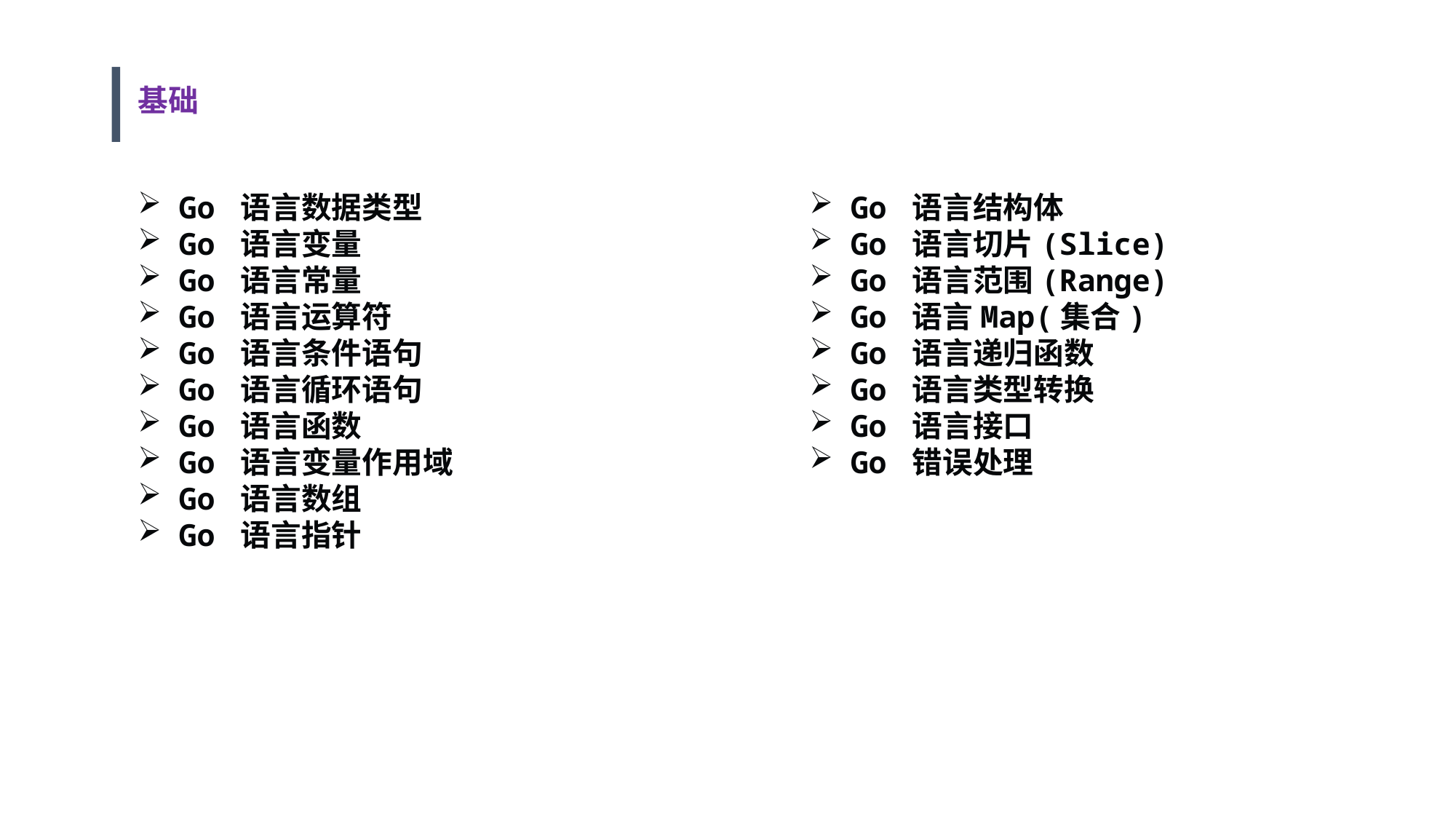

基础
Go 语言数据类型
Go 语言变量
Go 语言常量
Go 语言运算符
Go 语言条件语句
Go 语言循环语句
Go 语言函数
Go 语言变量作用域
Go 语言数组
Go 语言指针
Go 语言结构体
Go 语言切片(Slice)
Go 语言范围(Range)
Go 语言Map(集合)
Go 语言递归函数
Go 语言类型转换
Go 语言接口
Go 错误处理

PPT模板下载：www.1ppt.com/moban/     行业PPT模板：www.1ppt.com/hangye/
节日PPT模板：www.1ppt.com/jieri/           PPT素材下载：www.1ppt.com/sucai/
PPT背景图片：www.1ppt.com/beijing/      PPT图表下载：www.1ppt.com/tubiao/
优秀PPT下载：www.1ppt.com/xiazai/        PPT教程： www.1ppt.com/powerpoint/
Word教程： www.1ppt.com/word/              Excel教程：www.1ppt.com/excel/
资料下载：www.1ppt.com/ziliao/                PPT课件下载：www.1ppt.com/kejian/
范文下载：www.1ppt.com/fanwen/             试卷下载：www.1ppt.com/shiti/
教案下载：www.1ppt.com/jiaoan/        PPT论坛：www.1ppt.cn